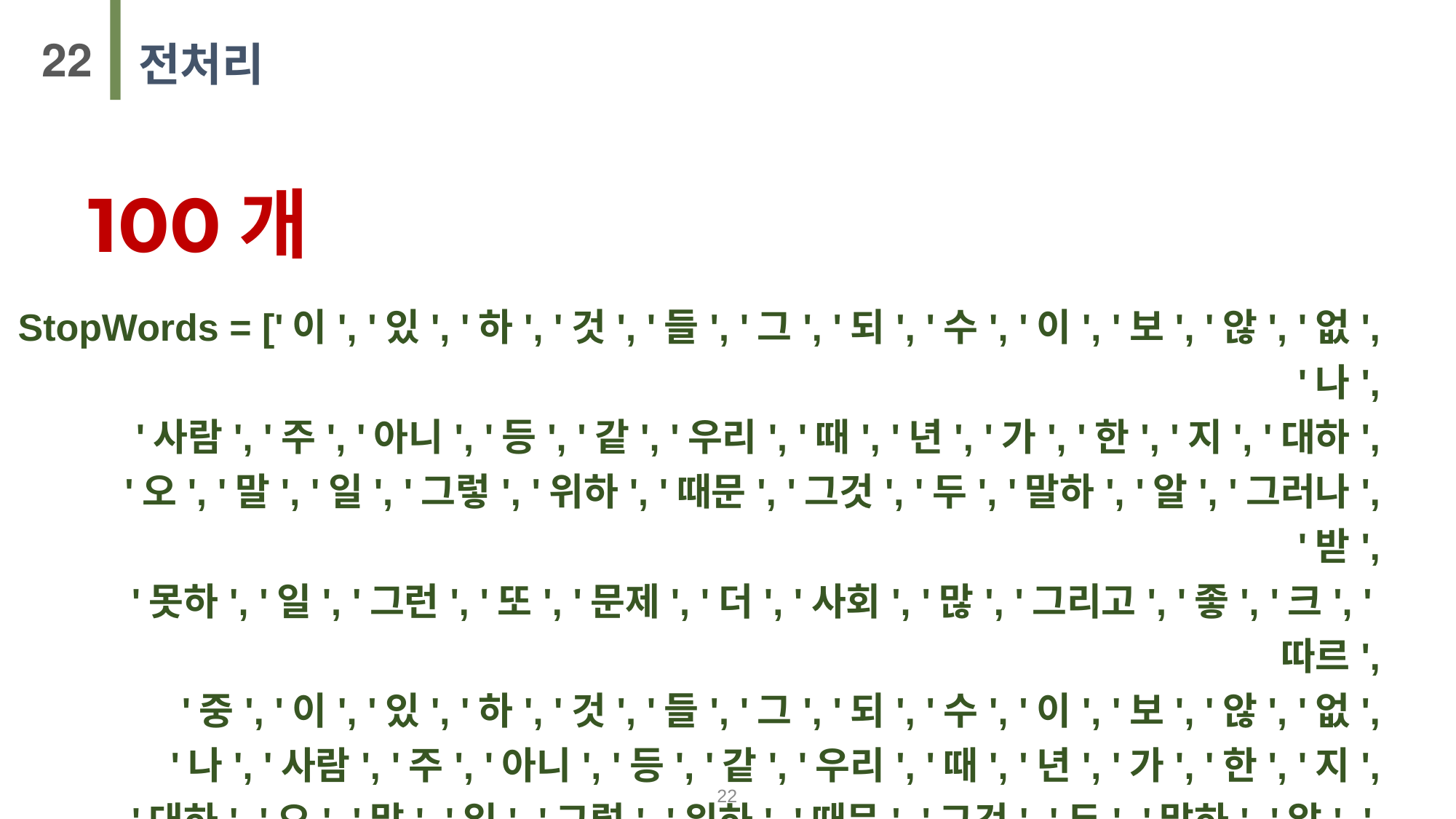

22
전처리

100개
| StopWords = ['이', '있', '하', '것', '들', '그', '되', '수', '이', '보', '않', '없', '나', '사람', '주', '아니', '등', '같', '우리', '때', '년', '가', '한', '지', '대하', '오', '말', '일', '그렇', '위하', '때문', '그것', '두', '말하', '알', '그러나', '받', '못하', '일', '그런', '또', '문제', '더', '사회', '많', '그리고', '좋', '크', '따르', '중', '이', '있', '하', '것', '들', '그', '되', '수', '이', '보', '않', '없', '나', '사람', '주', '아니', '등', '같', '우리', '때', '년', '가', '한', '지', '대하', '오', '말', '일', '그렇', '위하', '때문', '그것', '두', '말하', '알', '그러나', '받', '못하', '일', '그런', '또', '문제', '더', '사회', '많', '그리고', '좋', '크', '따르', '중] |
| --- |
22